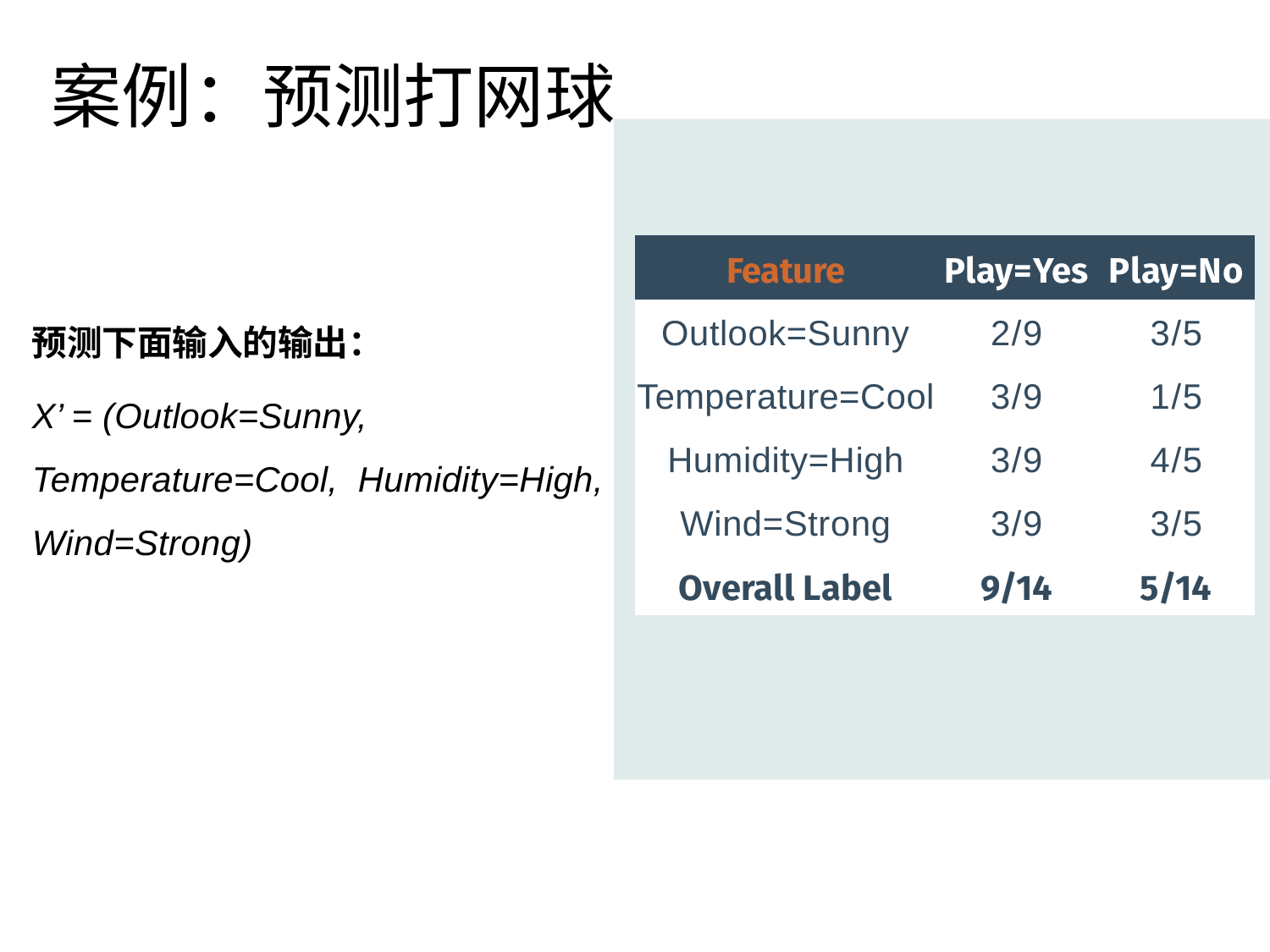

# 案例：预测打网球

| Feature | Play=Yes | Play=No |
| --- | --- | --- |
| Outlook=Sunny | 2/9 | 3/5 |
| Temperature=Cool | 3/9 | 1/5 |
| Humidity=High | 3/9 | 4/5 |
| Wind=Strong | 3/9 | 3/5 |
| Overall Label | 9/14 | 5/14 |
预测下面输入的输出：
X’ = (Outlook=Sunny, Temperature=Cool,  Humidity=High, Wind=Strong)